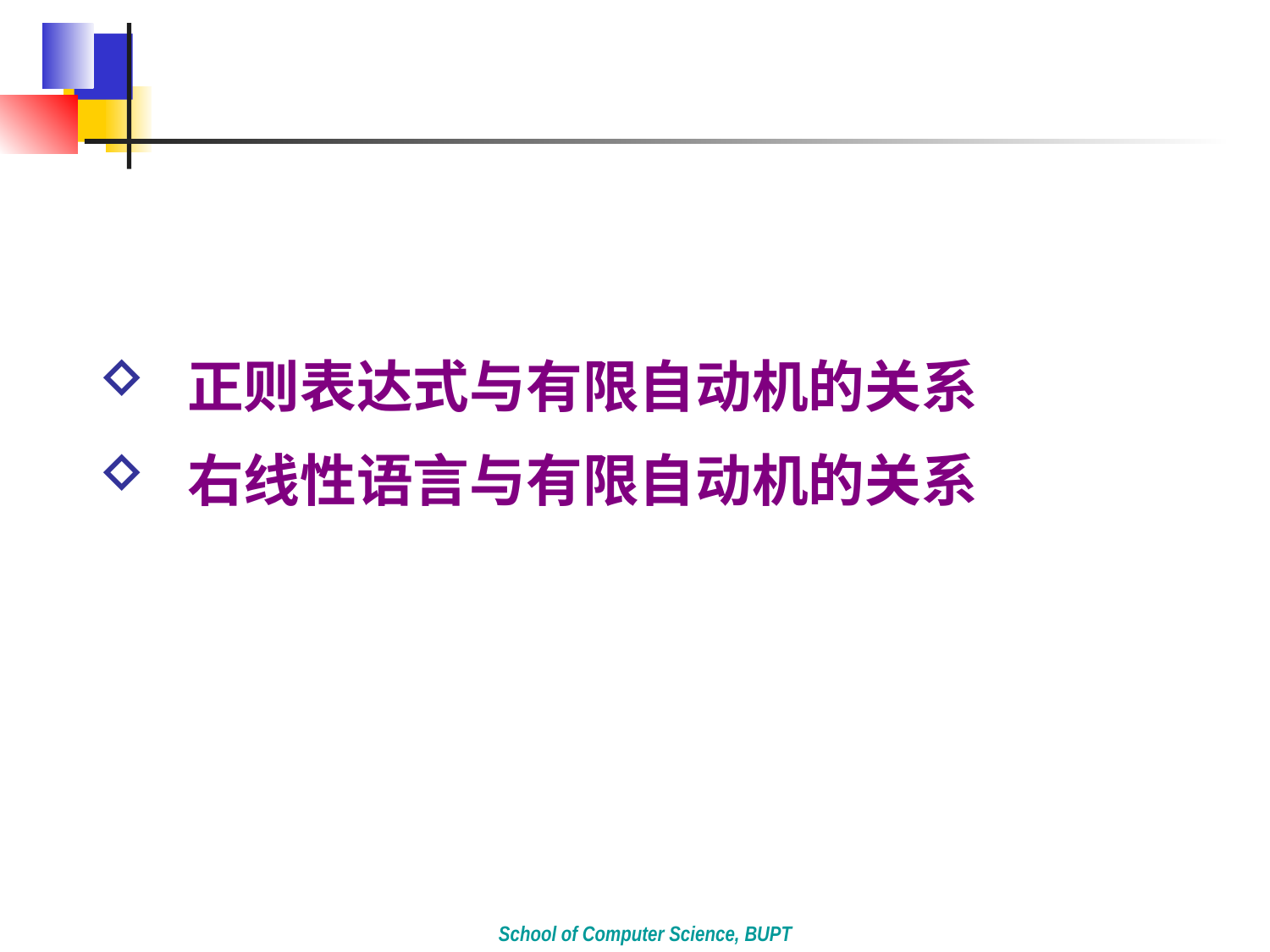

正则表达式与有限自动机的关系
  右线性语言与有限自动机的关系

School of Computer Science, BUPT
11